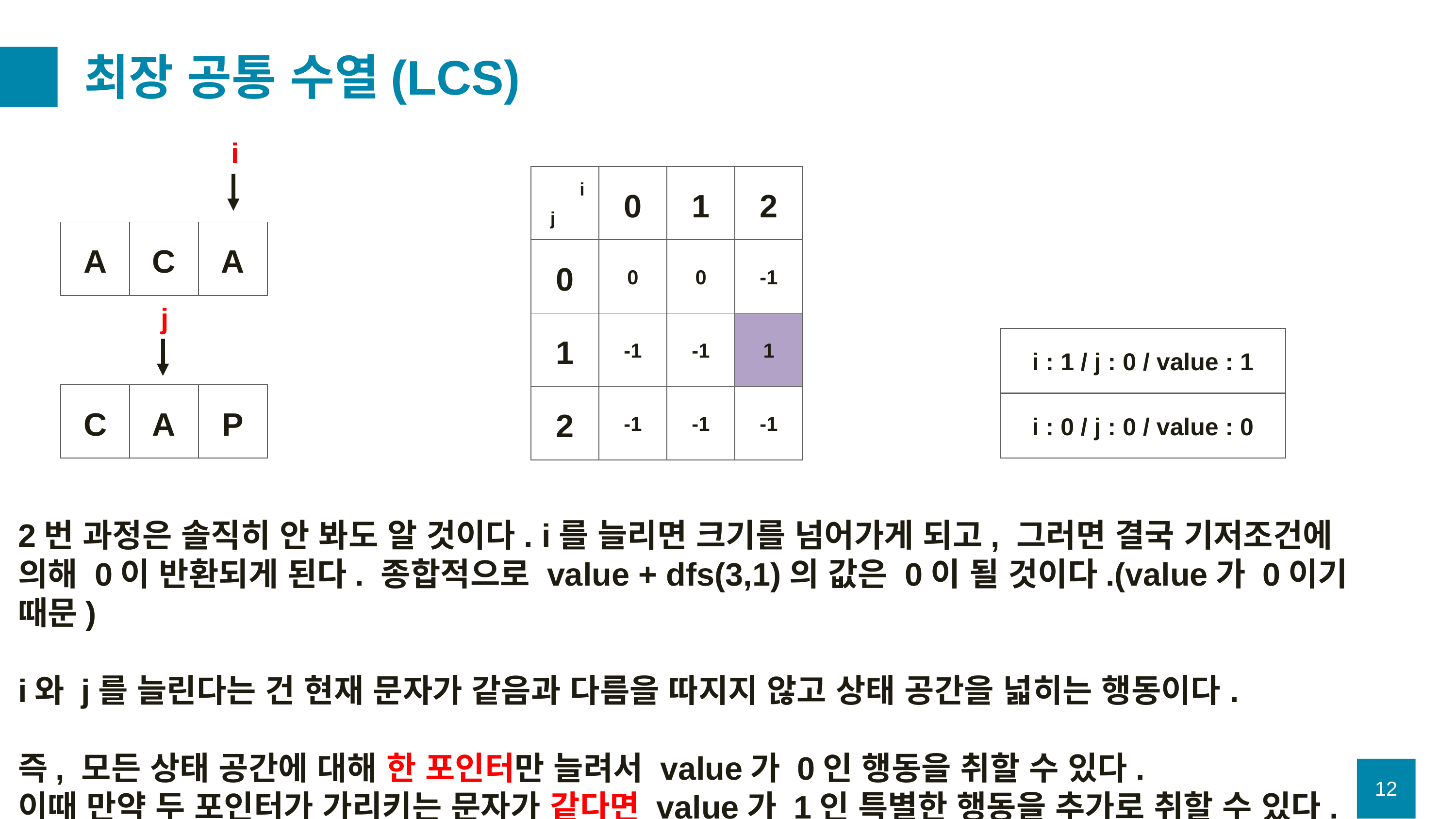

# 최장 공통 수열(LCS)
i
|  | 0 | 1 | 2 |
| --- | --- | --- | --- |
| 0 | 0 | 0 | -1 |
| 1 | -1 | -1 | 1 |
| 2 | -1 | -1 | -1 |
i
j
| A | C | A |
| --- | --- | --- |
j
i : 1 / j : 0 / value : 1
| C | A | P |
| --- | --- | --- |
i : 0 / j : 0 / value : 0
2번 과정은 솔직히 안 봐도 알 것이다. i를 늘리면 크기를 넘어가게 되고, 그러면 결국 기저조건에 의해 0이 반환되게 된다. 종합적으로 value + dfs(3,1)의 값은 0이 될 것이다.(value가 0이기 때문)

i와 j를 늘린다는 건 현재 문자가 같음과 다름을 따지지 않고 상태 공간을 넓히는 행동이다.

즉, 모든 상태 공간에 대해 한 포인터만 늘려서 value가 0인 행동을 취할 수 있다.
이때 만약 두 포인터가 가리키는 문자가 같다면 value가 1인 특별한 행동을 추가로 취할 수 있다.
12